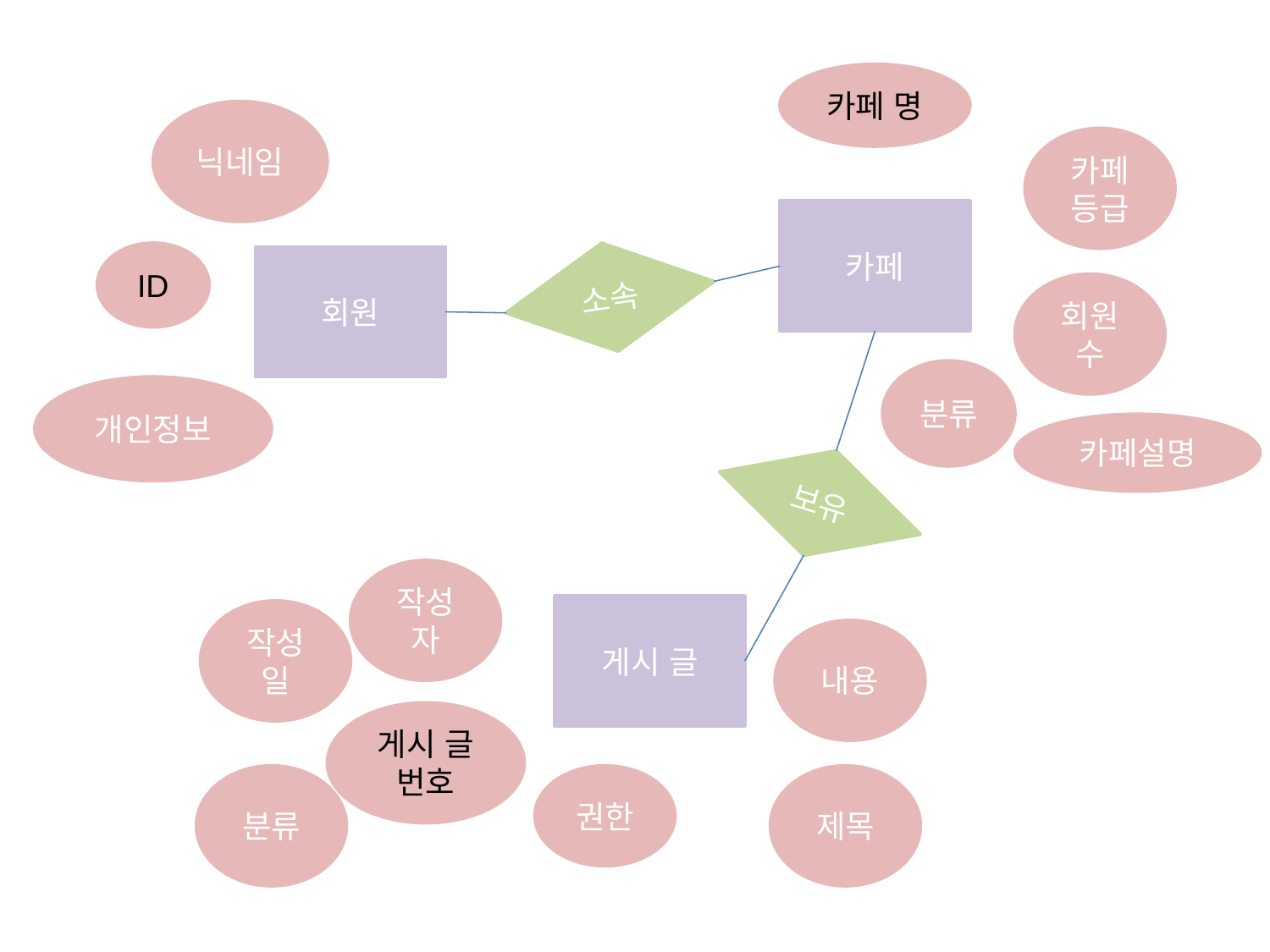

카페 명
닉네임
카페등급
카페
소속
ID
회원
회원 수
분류
개인정보
카페설명
보유
작성자
게시 글
작성일
내용
게시 글 번호
분류
권한
제목